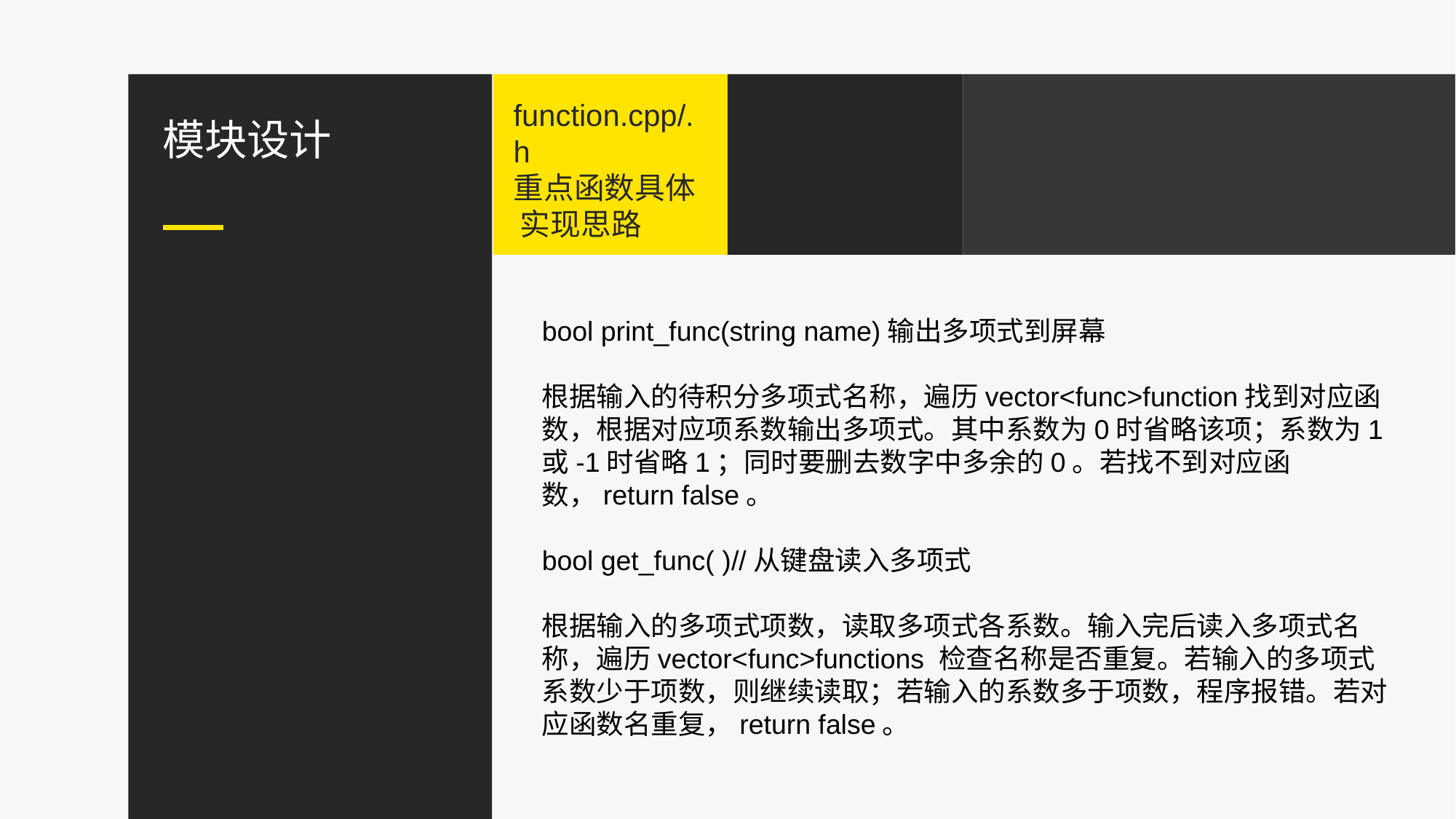

function.cpp/.h
重点函数具体   实现思路
模块设计

bool print_func(string name)输出多项式到屏幕

根据输入的待积分多项式名称，遍历vector<func>function找到对应函数，根据对应项系数输出多项式。其中系数为0时省略该项；系数为1或-1时省略1；同时要删去数字中多余的0。若找不到对应函数，return false。

bool get_func( )//从键盘读入多项式

根据输入的多项式项数，读取多项式各系数。输入完后读入多项式名称，遍历vector<func>functions 检查名称是否重复。若输入的多项式系数少于项数，则继续读取；若输入的系数多于项数，程序报错。若对应函数名重复，return false。